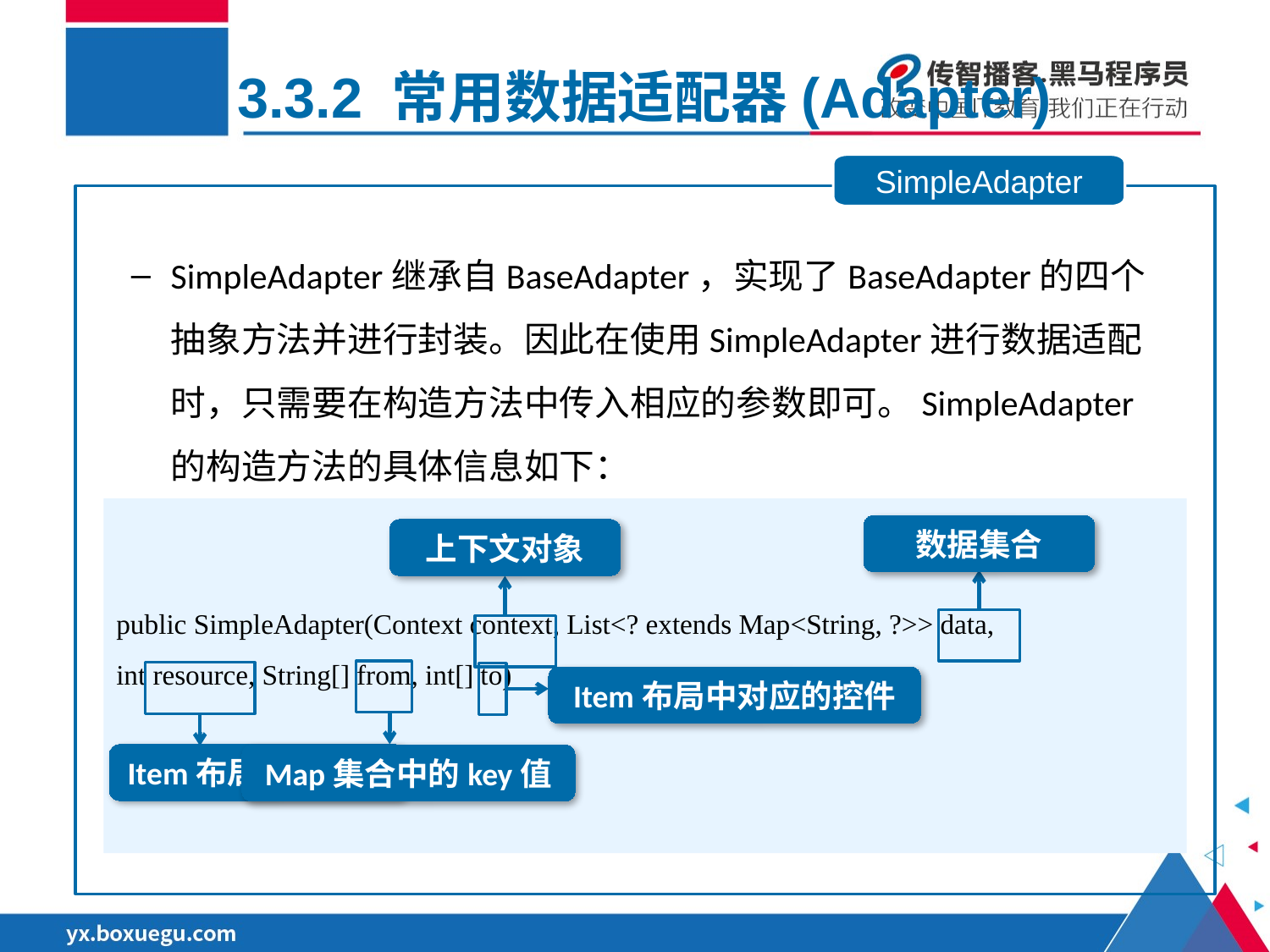

3.3.2 常用数据适配器(Adapter)

SimpleAdapter

SimpleAdapter继承自BaseAdapter，实现了BaseAdapter的四个抽象方法并进行封装。因此在使用SimpleAdapter进行数据适配时，只需要在构造方法中传入相应的参数即可。SimpleAdapter的构造方法的具体信息如下：

public SimpleAdapter(Context context, List<? extends Map<String, ?>> data,
int resource, String[] from, int[] to)
数据集合
上下文对象

Item布局中对应的控件
Item布局的资源id
Map集合中的key值